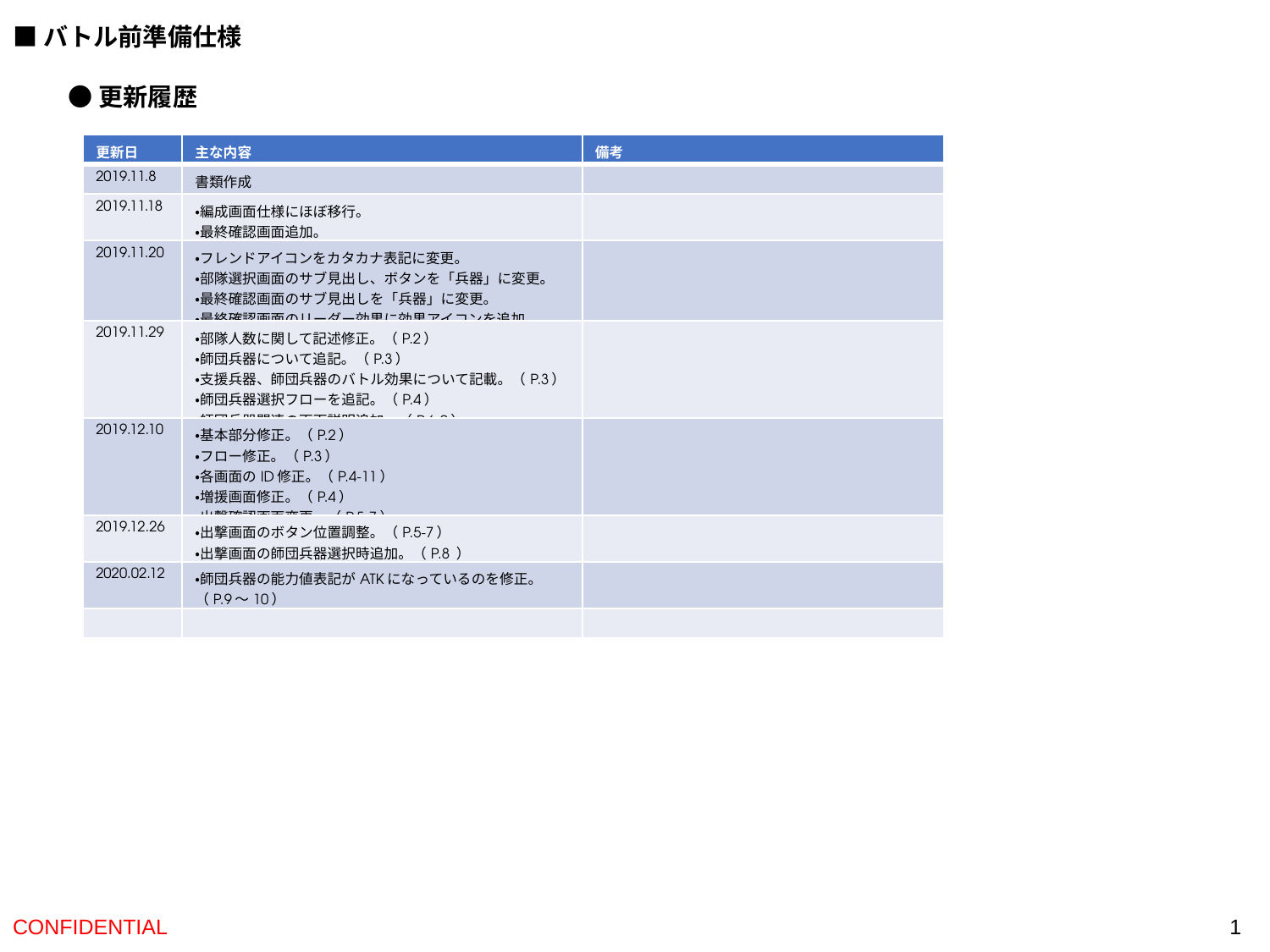

■バトル前準備仕様
●更新履歴
| 更新日 | 主な内容 | 備考 |
| --- | --- | --- |
| 2019.11.8 | 書類作成 |  |
| 2019.11.18 | ・編成画面仕様にほぼ移行。 ・最終確認画面追加。 |  |
| 2019.11.20 | ・フレンドアイコンをカタカナ表記に変更。 ・部隊選択画面のサブ見出し、ボタンを「兵器」に変更。 ・最終確認画面のサブ見出しを「兵器」に変更。 ・最終確認画面のリーダー効果に効果アイコンを追加。 |  |
| 2019.11.29 | ・部隊人数に関して記述修正。（P.2） ・師団兵器について追記。（P.3） ・支援兵器、師団兵器のバトル効果について記載。（P.3） ・師団兵器選択フローを追記。（P.4） ・師団兵器関連の画面説明追加。（P.6-9） |  |
| 2019.12.10 | ・基本部分修正。（P.2） ・フロー修正。（P.3） ・各画面のID修正。（P.4-11） ・増援画面修正。（P.4） ・出撃確認画面変更。（P.5-7） |  |
| 2019.12.26 | ・出撃画面のボタン位置調整。（P.5-7） ・出撃画面の師団兵器選択時追加。（P.8 ） |  |
| 2020.02.12 | ・師団兵器の能力値表記がATKになっているのを修正。 （P.9～10） |  |
|  |  |  |
1
CONFIDENTIAL